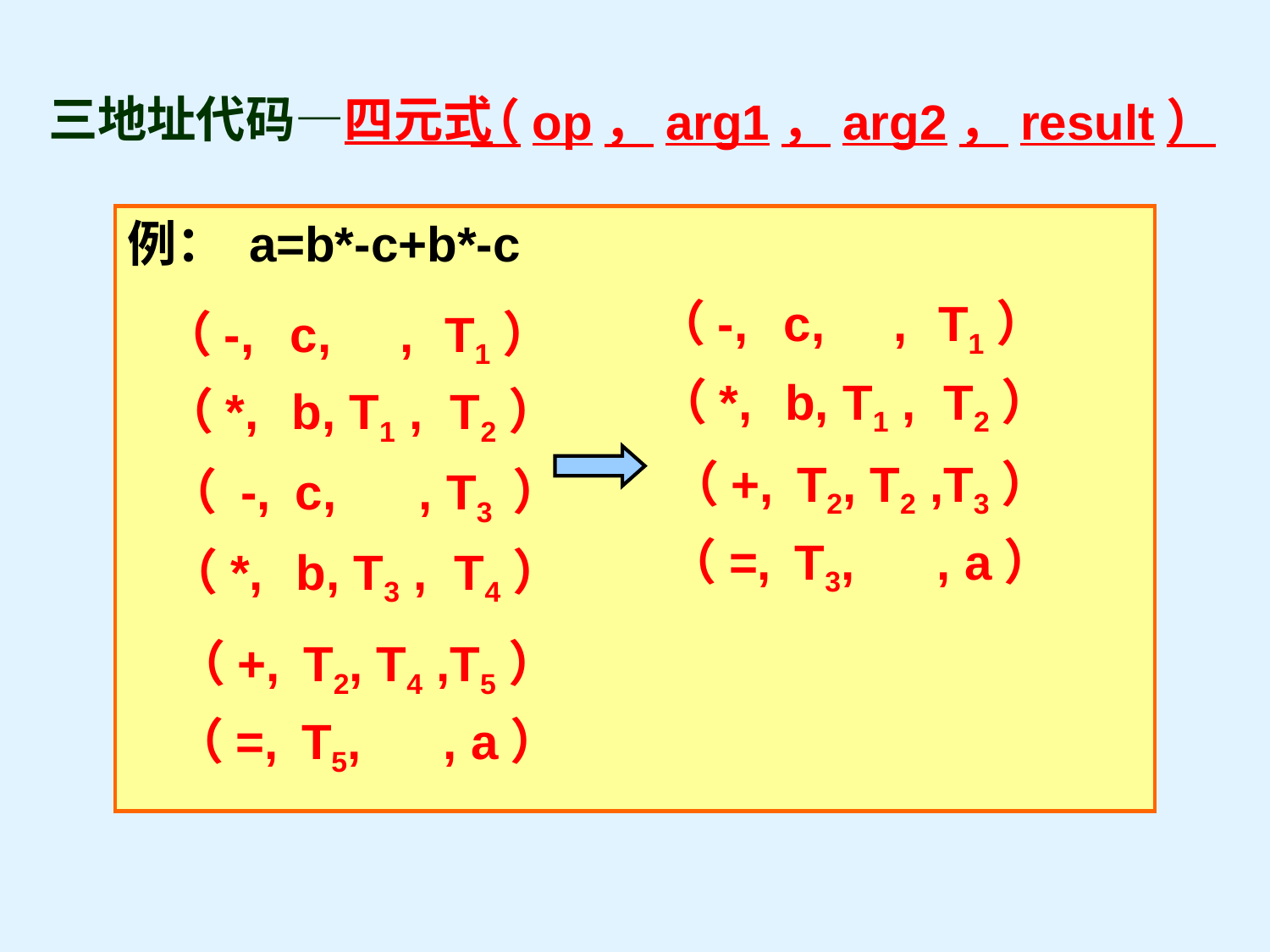

三地址代码—四元式
（op，arg1，arg2，result）
例： a=b*-c+b*-c

（-,	c,     ,	  T1）
（-,	c,     ,	  T1）
（*,	b, T1 ,  T2）
（*,	b, T1 ,  T2）

（+,	T2, T2 ,T3）
（ -,	c,      , T3 ）
（=,	T3,      , a）
（*,	b, T3 ,  T4）
（+,	T2, T4 ,T5）
（=,	T5,      , a）